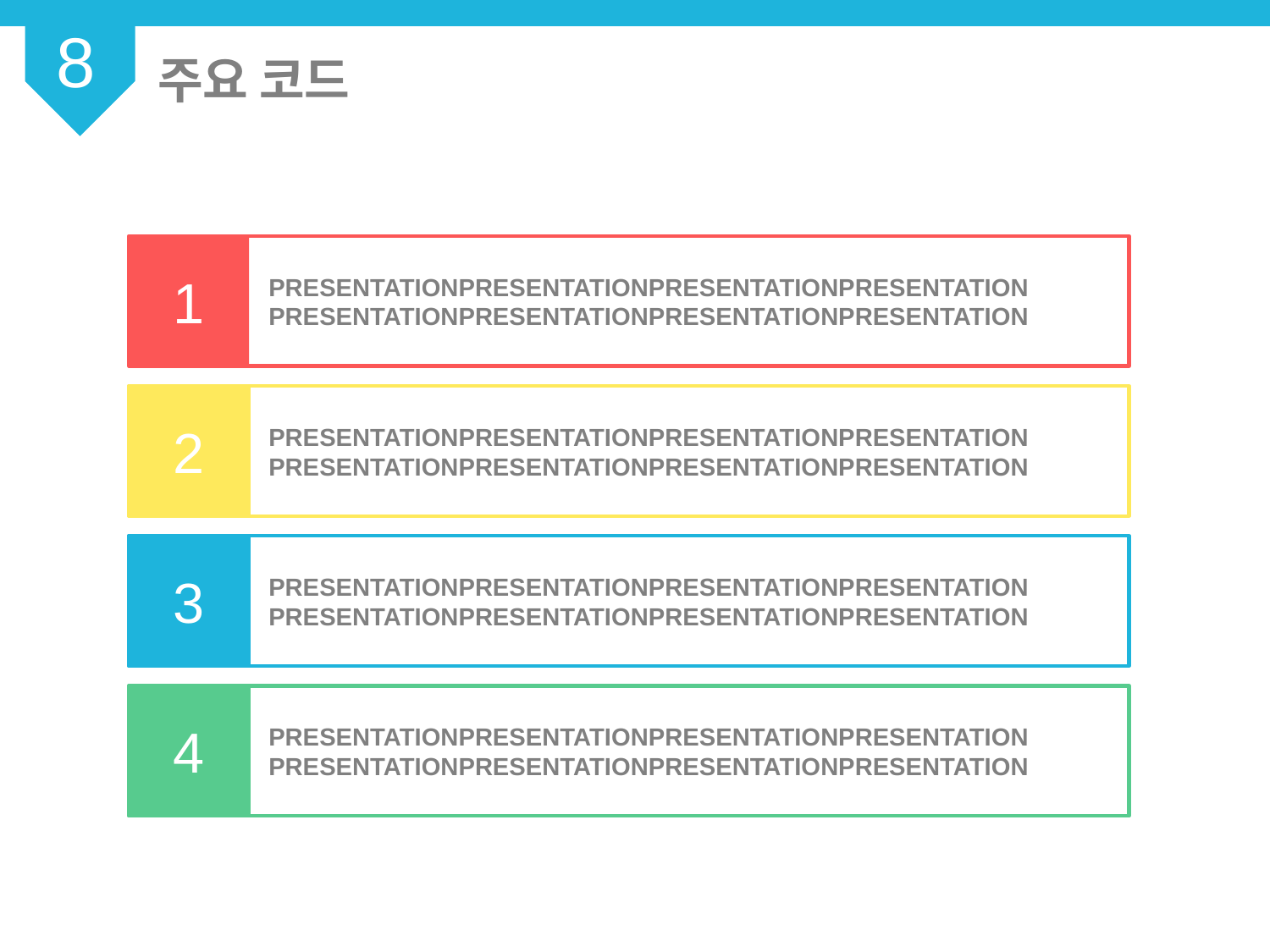

8

주요 코드
	PRESENTATIONPRESENTATIONPRESENTATIONPRESENTATION
	PRESENTATIONPRESENTATIONPRESENTATIONPRESENTATION
1
	PRESENTATIONPRESENTATIONPRESENTATIONPRESENTATION
	PRESENTATIONPRESENTATIONPRESENTATIONPRESENTATION
2
	PRESENTATIONPRESENTATIONPRESENTATIONPRESENTATION
	PRESENTATIONPRESENTATIONPRESENTATIONPRESENTATION
3
	PRESENTATIONPRESENTATIONPRESENTATIONPRESENTATION
	PRESENTATIONPRESENTATIONPRESENTATIONPRESENTATION
4